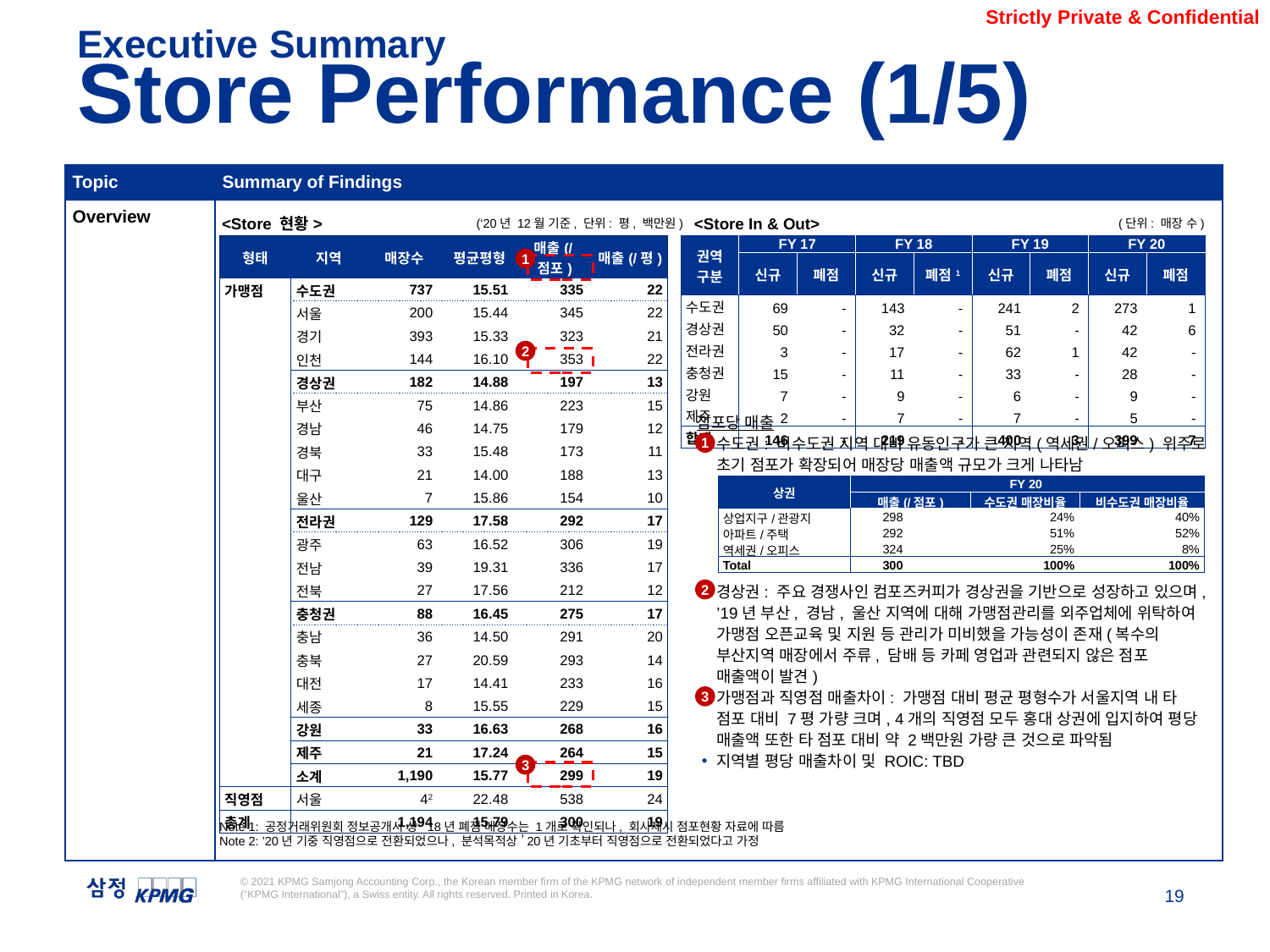

Executive Summary
Store Performance (1/5)
| Topic | Summary of Findings |
| --- | --- |
| Overview |  |
<Store 현황>
<Store In & Out>
(‘20년 12월 기준, 단위: 평, 백만원)
(단위: 매장 수)
| 형태 | 지역 | 매장수 | 평균평형 | 매출(/점포) | 매출(/평) |
| --- | --- | --- | --- | --- | --- |
| 가맹점 | 수도권 | 737 | 15.51 | 335 | 22 |
|  | 서울 | 200 | 15.44 | 345 | 22 |
|  | 경기 | 393 | 15.33 | 323 | 21 |
|  | 인천 | 144 | 16.10 | 353 | 22 |
|  | 경상권 | 182 | 14.88 | 197 | 13 |
|  | 부산 | 75 | 14.86 | 223 | 15 |
|  | 경남 | 46 | 14.75 | 179 | 12 |
|  | 경북 | 33 | 15.48 | 173 | 11 |
|  | 대구 | 21 | 14.00 | 188 | 13 |
|  | 울산 | 7 | 15.86 | 154 | 10 |
|  | 전라권 | 129 | 17.58 | 292 | 17 |
|  | 광주 | 63 | 16.52 | 306 | 19 |
|  | 전남 | 39 | 19.31 | 336 | 17 |
|  | 전북 | 27 | 17.56 | 212 | 12 |
|  | 충청권 | 88 | 16.45 | 275 | 17 |
|  | 충남 | 36 | 14.50 | 291 | 20 |
|  | 충북 | 27 | 20.59 | 293 | 14 |
|  | 대전 | 17 | 14.41 | 233 | 16 |
|  | 세종 | 8 | 15.55 | 229 | 15 |
|  | 강원 | 33 | 16.63 | 268 | 16 |
|  | 제주 | 21 | 17.24 | 264 | 15 |
|  | 소계 | 1,190 | 15.77 | 299 | 19 |
| 직영점 | 서울 | 42 | 22.48 | 538 | 24 |
| 총계 |  | 1,194 | 15.79 | 300 | 19 |
| 권역 구분 | FY 17 |  | FY 18 |  | FY 19 |  | FY 20 |  |
| --- | --- | --- | --- | --- | --- | --- | --- | --- |
|  | 신규 | 폐점 | 신규 | 폐점1 | 신규 | 폐점 | 신규 | 폐점 |
| 수도권 | 69 | - | 143 | - | 241 | 2 | 273 | 1 |
| 경상권 | 50 | - | 32 | - | 51 | - | 42 | 6 |
| 전라권 | 3 | - | 17 | - | 62 | 1 | 42 | - |
| 충청권 | 15 | - | 11 | - | 33 | - | 28 | - |
| 강원 | 7 | - | 9 | - | 6 | - | 9 | - |
| 제주 | 2 | - | 7 | - | 7 | - | 5 | - |
| 합계 | 146 | - | 219 | - | 400 | 3 | 399 | 7 |
1

2

점포당 매출
수도권: 비수도권 지역 대비 유동인구가 큰 지역(역세권/오피스) 위주로 초기 점포가 확장되어 매장당 매출액 규모가 크게 나타남

경상권: 주요 경쟁사인 컴포즈커피가 경상권을 기반으로 성장하고 있으며, ’19년 부산, 경남, 울산 지역에 대해 가맹점관리를 외주업체에 위탁하여 가맹점 오픈교육 및 지원 등 관리가 미비했을 가능성이 존재(복수의 부산지역 매장에서 주류, 담배 등 카페 영업과 관련되지 않은 점포 매출액이 발견)
가맹점과 직영점 매출차이: 가맹점 대비 평균 평형수가 서울지역 내 타 점포 대비 7평 가량 크며, 4개의 직영점 모두 홍대 상권에 입지하여 평당 매출액 또한 타 점포 대비 약 2백만원 가량 큰 것으로 파악됨
지역별 평당 매출차이 및 ROIC: TBD
1
| 상권 | FY 20 |  |  |
| --- | --- | --- | --- |
|  | 매출(/점포) | 수도권 매장비율 | 비수도권 매장비율 |
| 상업지구/관광지 | 298 | 24% | 40% |
| 아파트/주택 | 292 | 51% | 52% |
| 역세권/오피스 | 324 | 25% | 8% |
| Total | 300 | 100% | 100% |
2
3
3

Note 1: 공정거래위원회 정보공개서 상 ‘18년 폐점 매장수는 1개로 확인되나, 회사제시 점포현황 자료에 따름
Note 2: ’20년 기중 직영점으로 전환되었으나, 분석목적상 ’20년 기초부터 직영점으로 전환되었다고 가정